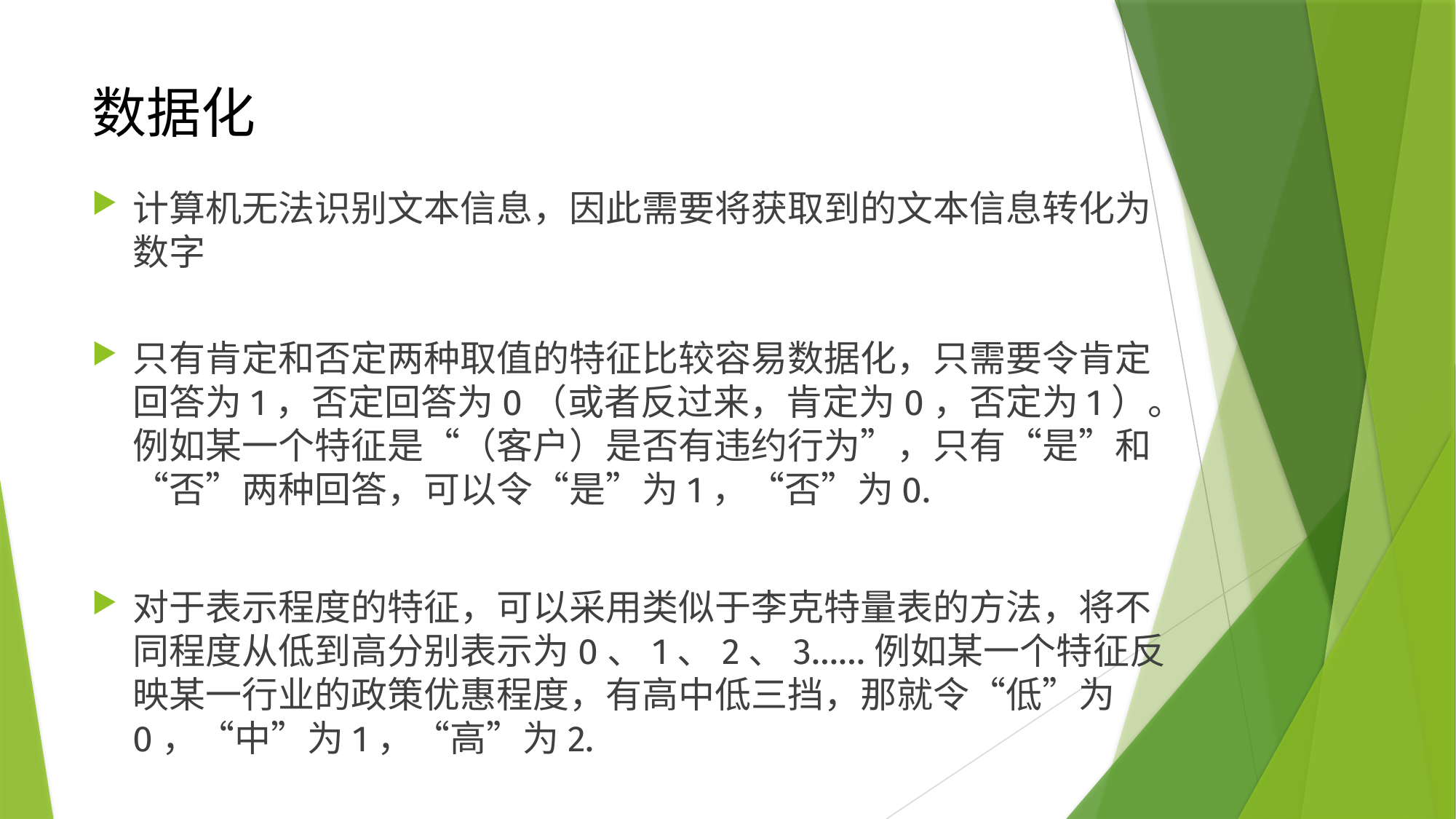

# 数据化
计算机无法识别文本信息，因此需要将获取到的文本信息转化为数字

只有肯定和否定两种取值的特征比较容易数据化，只需要令肯定回答为1，否定回答为0（或者反过来，肯定为0，否定为1）。例如某一个特征是“（客户）是否有违约行为”，只有“是”和“否”两种回答，可以令“是”为1，“否”为0.

对于表示程度的特征，可以采用类似于李克特量表的方法，将不同程度从低到高分别表示为0、1、2、3……例如某一个特征反映某一行业的政策优惠程度，有高中低三挡，那就令“低”为0，“中”为1，“高”为2.